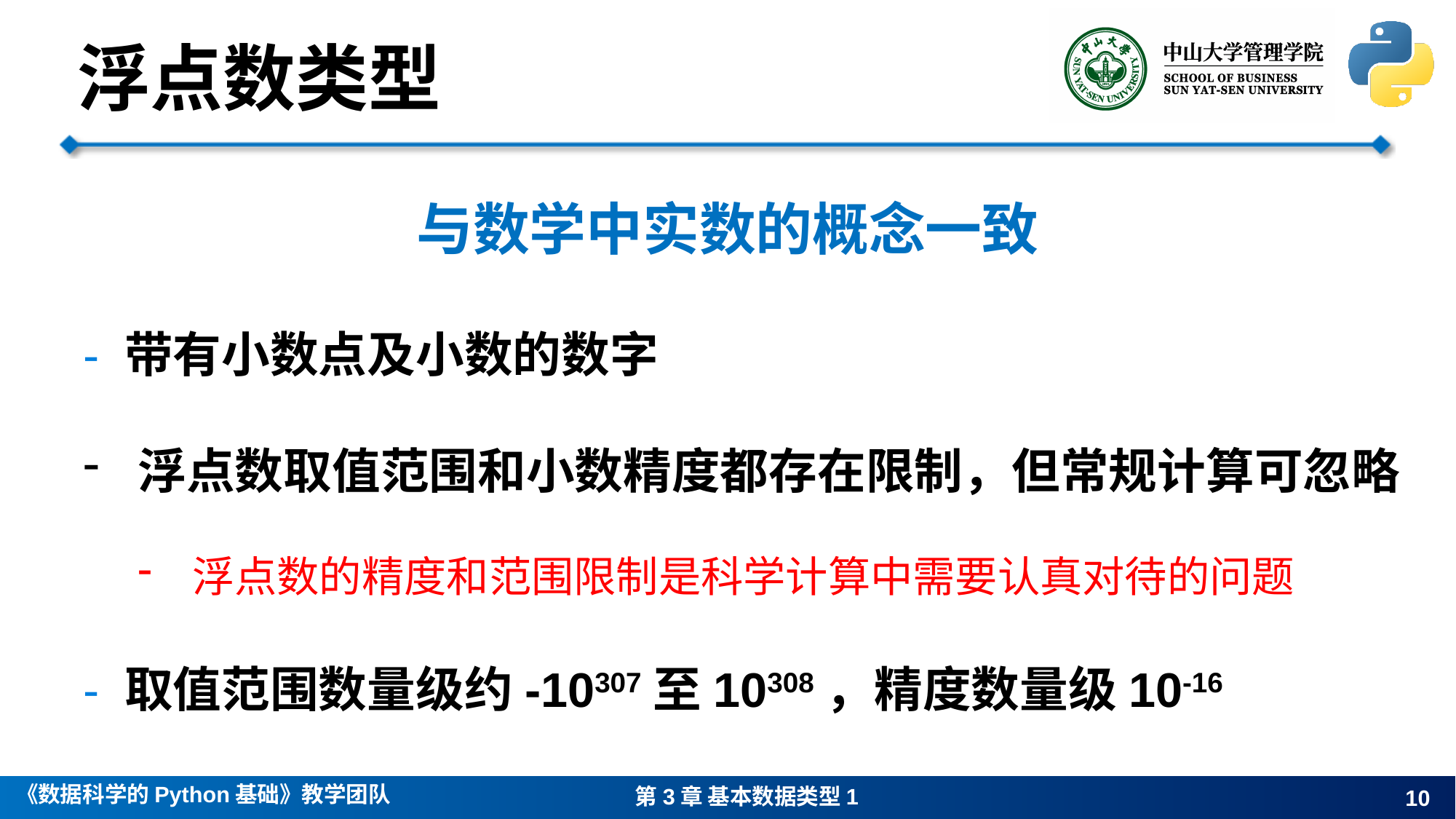

浮点数类型
与数学中实数的概念一致
- 带有小数点及小数的数字
浮点数取值范围和小数精度都存在限制，但常规计算可忽略
浮点数的精度和范围限制是科学计算中需要认真对待的问题
- 取值范围数量级约-10307至10308，精度数量级10-16